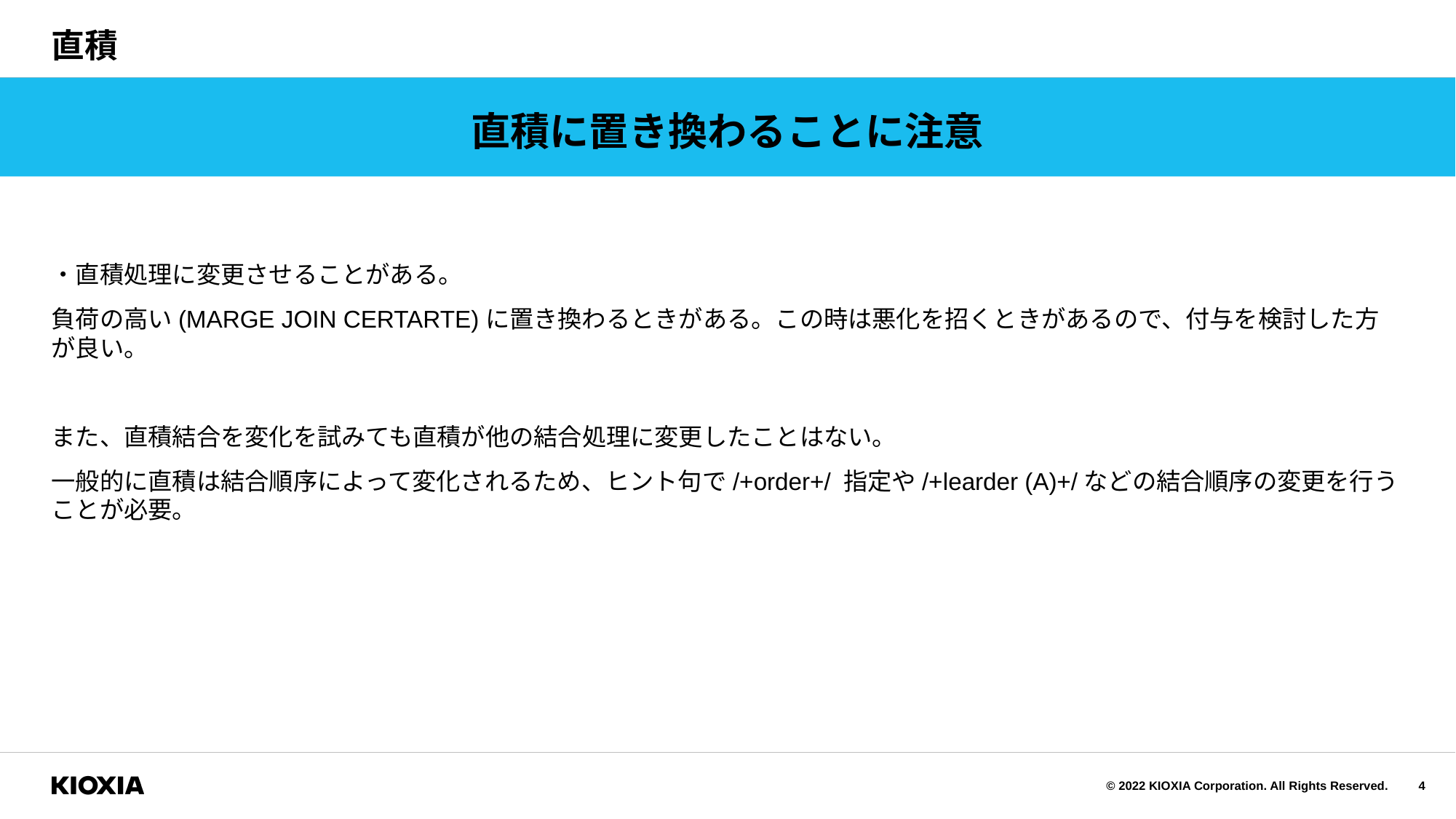

# 直積
直積に置き換わることに注意
・直積処理に変更させることがある。
負荷の高い(MARGE JOIN CERTARTE)に置き換わるときがある。この時は悪化を招くときがあるので、付与を検討した方が良い。

また、直積結合を変化を試みても直積が他の結合処理に変更したことはない。
一般的に直積は結合順序によって変化されるため、ヒント句で/+order+/ 指定や/+learder (A)+/などの結合順序の変更を行うことが必要。